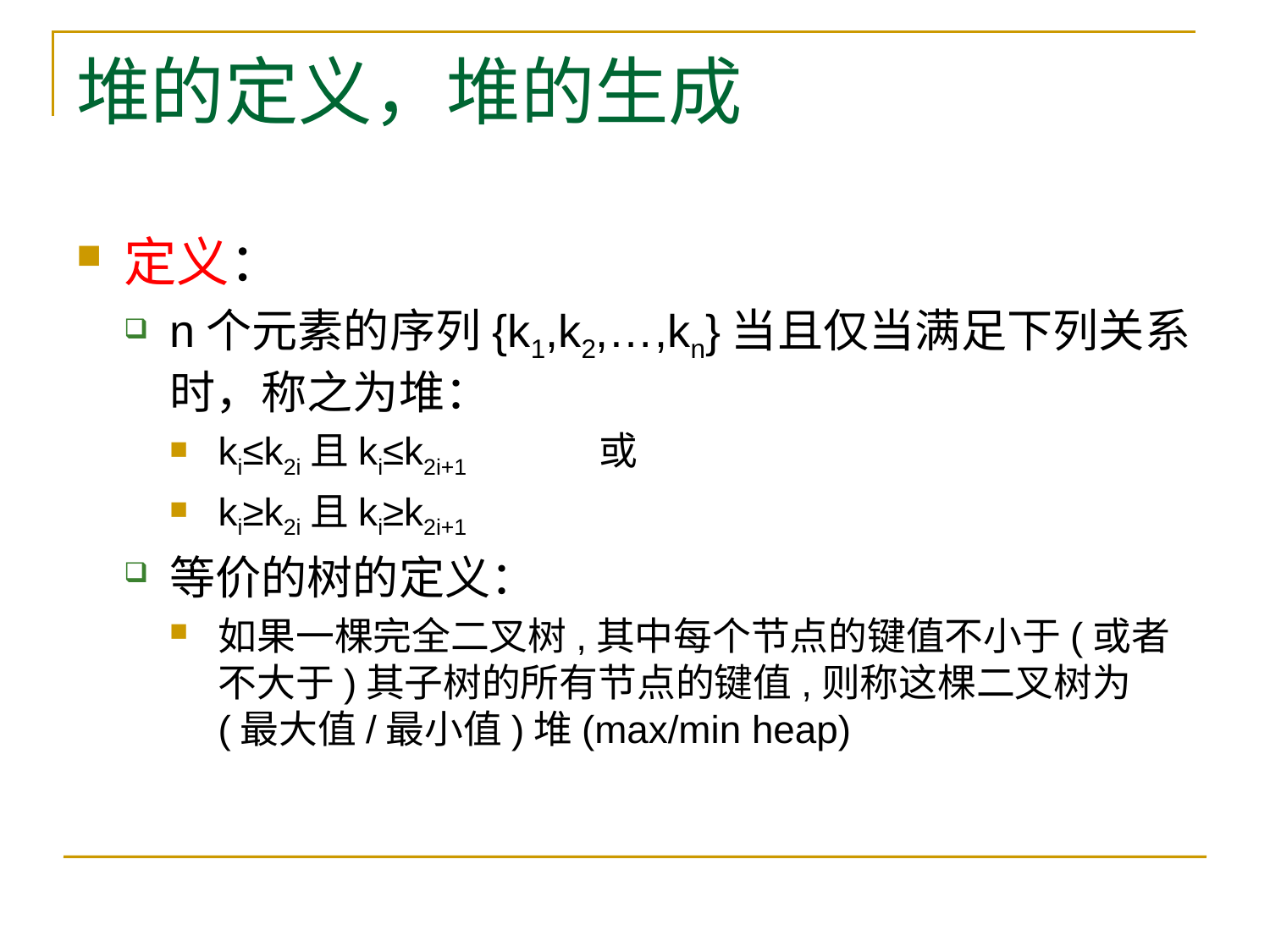

# 堆的定义，堆的生成
定义：
n个元素的序列{k1,k2,…,kn}当且仅当满足下列关系时，称之为堆：
ki≤k2i且ki≤k2i+1		或
ki≥k2i且ki≥k2i+1
等价的树的定义：
如果一棵完全二叉树,其中每个节点的键值不小于(或者不大于)其子树的所有节点的键值,则称这棵二叉树为(最大值/最小值)堆(max/min heap)